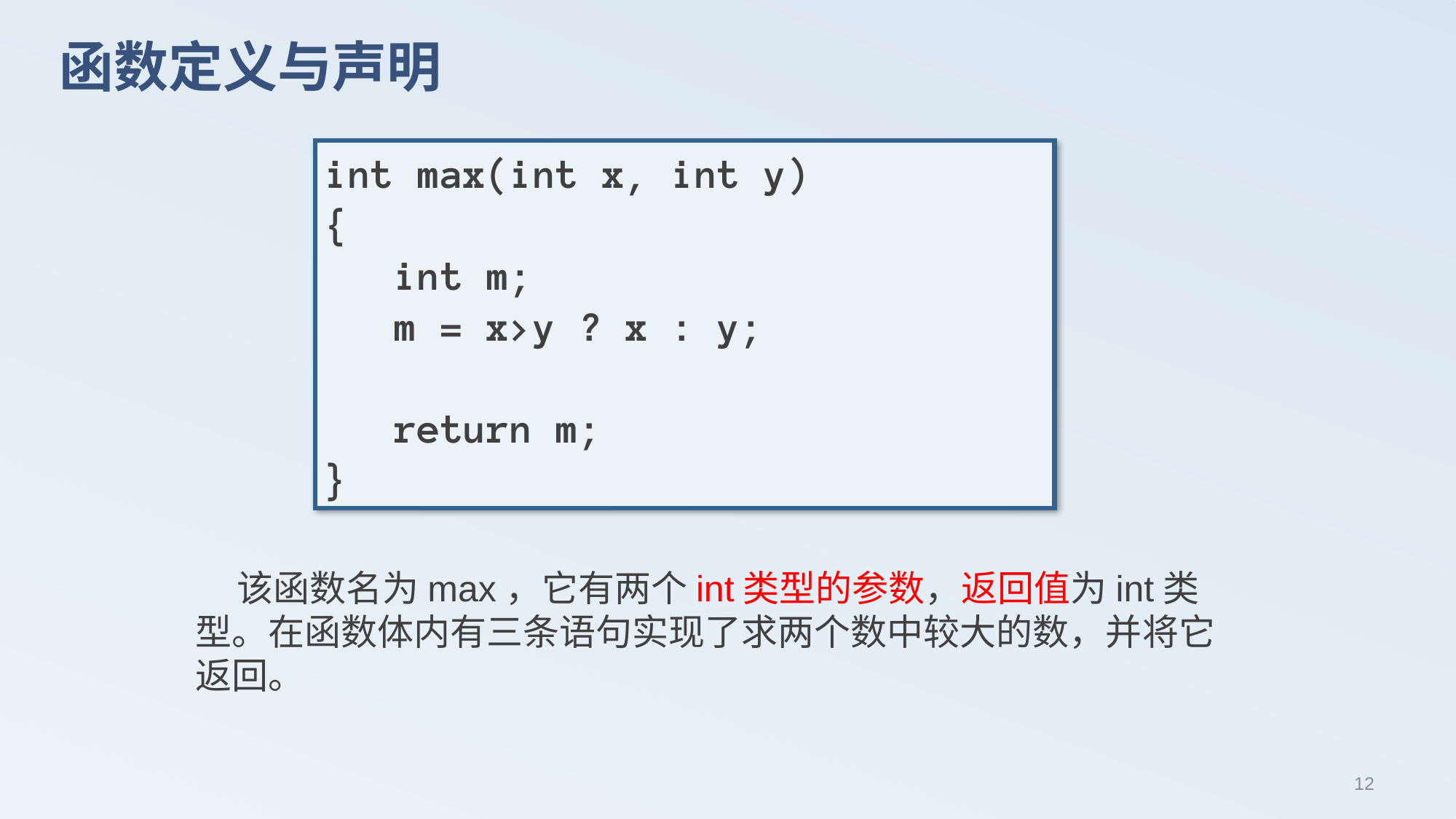

# 函数定义与声明
int max(int x, int y)
{
   int m;
   m = x>y ? x : y;

   return m;
}
    该函数名为max，它有两个int类型的参数，返回值为int类型。在函数体内有三条语句实现了求两个数中较大的数，并将它返回。